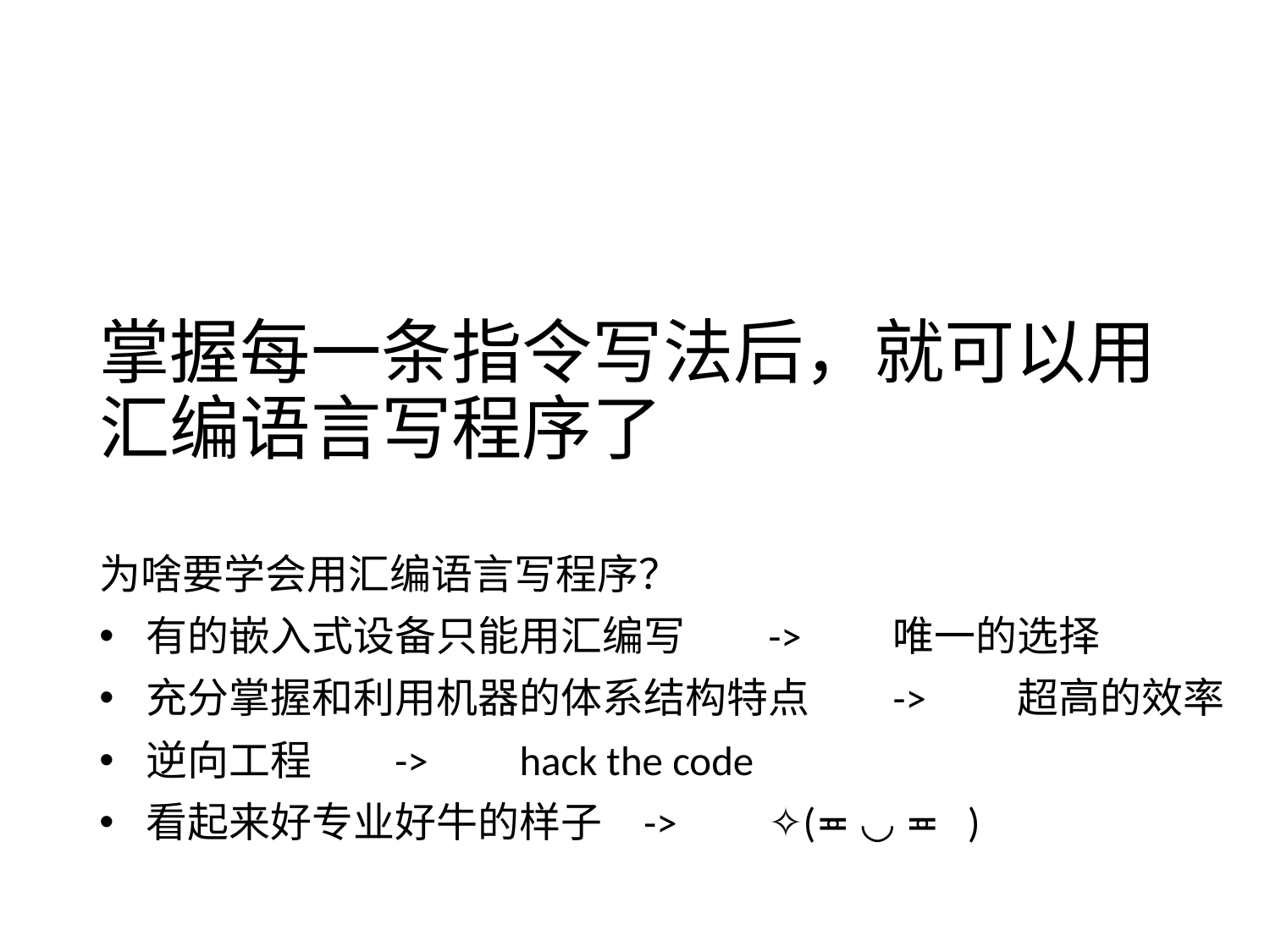

# 掌握每一条指令写法后，就可以用汇编语言写程序了
为啥要学会用汇编语言写程序？
有的嵌入式设备只能用汇编写		->	唯一的选择
充分掌握和利用机器的体系结构特点	->	超高的效率
逆向工程					->	hack the code
看起来好专业好牛的样子		->	✧(≖ ◡ ≖   )